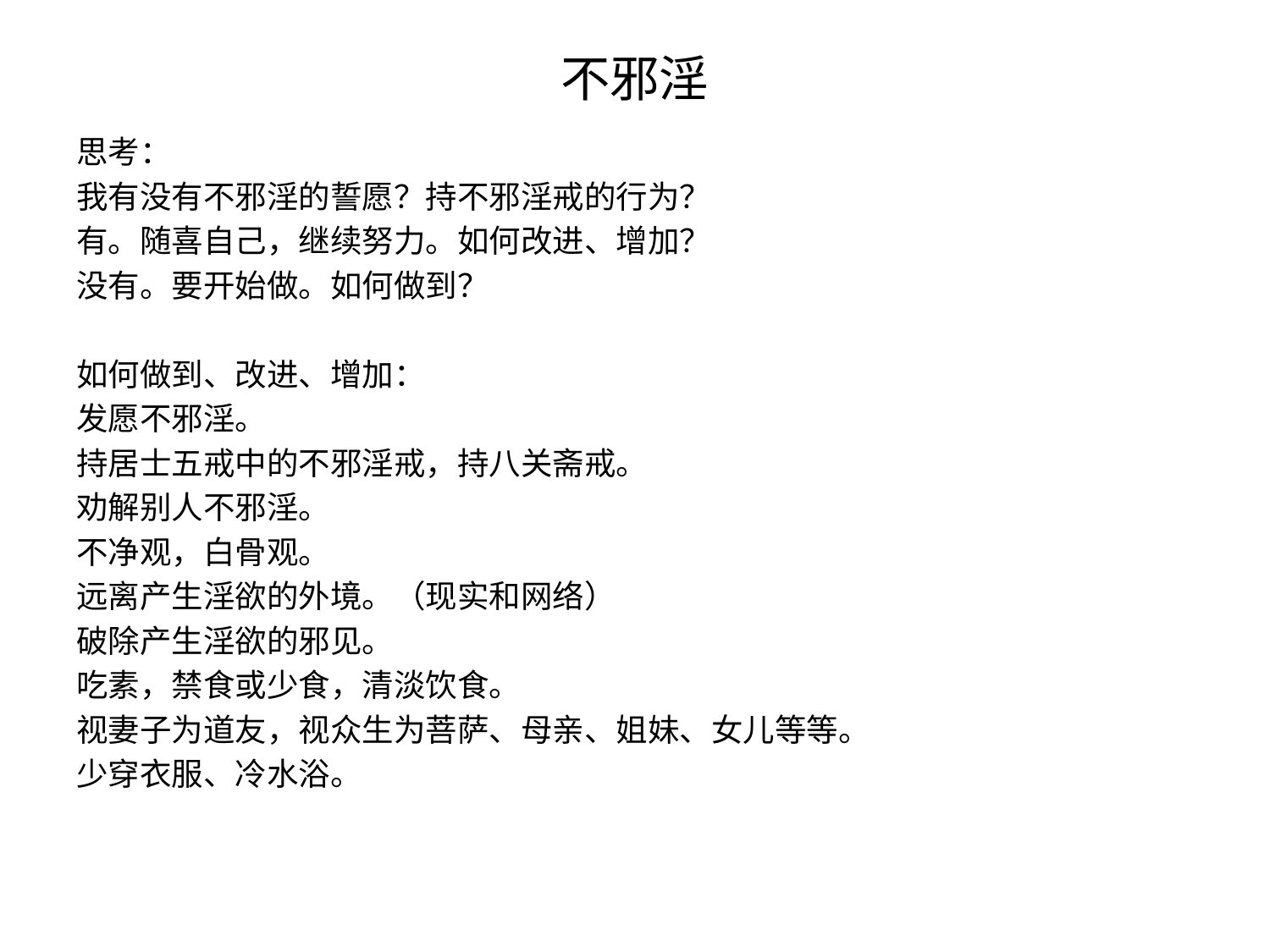

# 不邪淫
思考：
我有没有不邪淫的誓愿？持不邪淫戒的行为？
有。随喜自己，继续努力。如何改进、增加？
没有。要开始做。如何做到？

如何做到、改进、增加：
发愿不邪淫。
持居士五戒中的不邪淫戒，持八关斋戒。
劝解别人不邪淫。
不净观，白骨观。
远离产生淫欲的外境。（现实和网络）
破除产生淫欲的邪见。
吃素，禁食或少食，清淡饮食。
视妻子为道友，视众生为菩萨、母亲、姐妹、女儿等等。
少穿衣服、冷水浴。